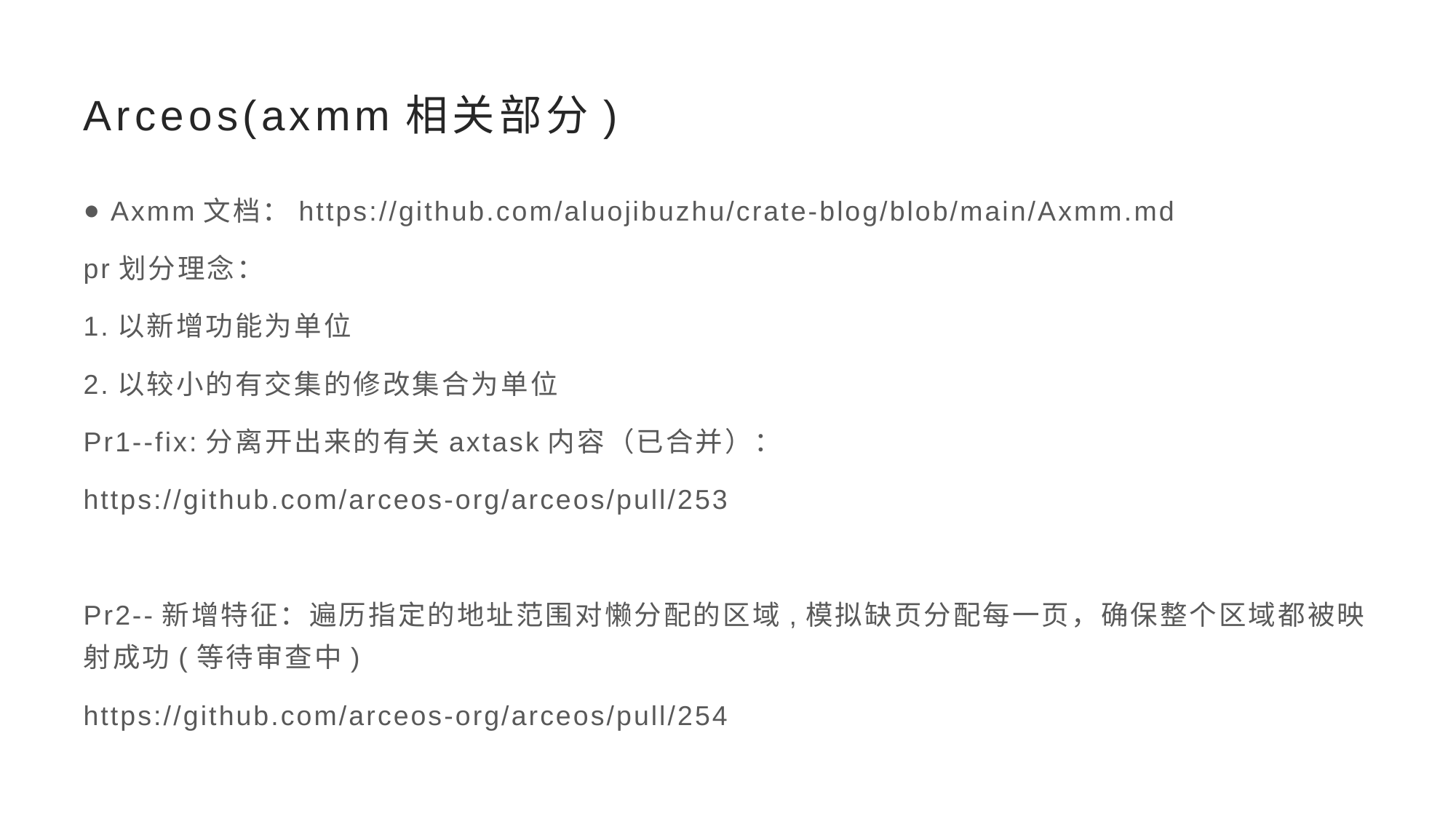

# Arceos(axmm相关部分)
Axmm文档：https://github.com/aluojibuzhu/crate-blog/blob/main/Axmm.md
pr划分理念：
1.以新增功能为单位
2.以较小的有交集的修改集合为单位
Pr1--fix:分离开出来的有关axtask内容（已合并）：
https://github.com/arceos-org/arceos/pull/253

Pr2--新增特征：遍历指定的地址范围对懒分配的区域,模拟缺页分配每一页，确保整个区域都被映射成功(等待审查中)
https://github.com/arceos-org/arceos/pull/254